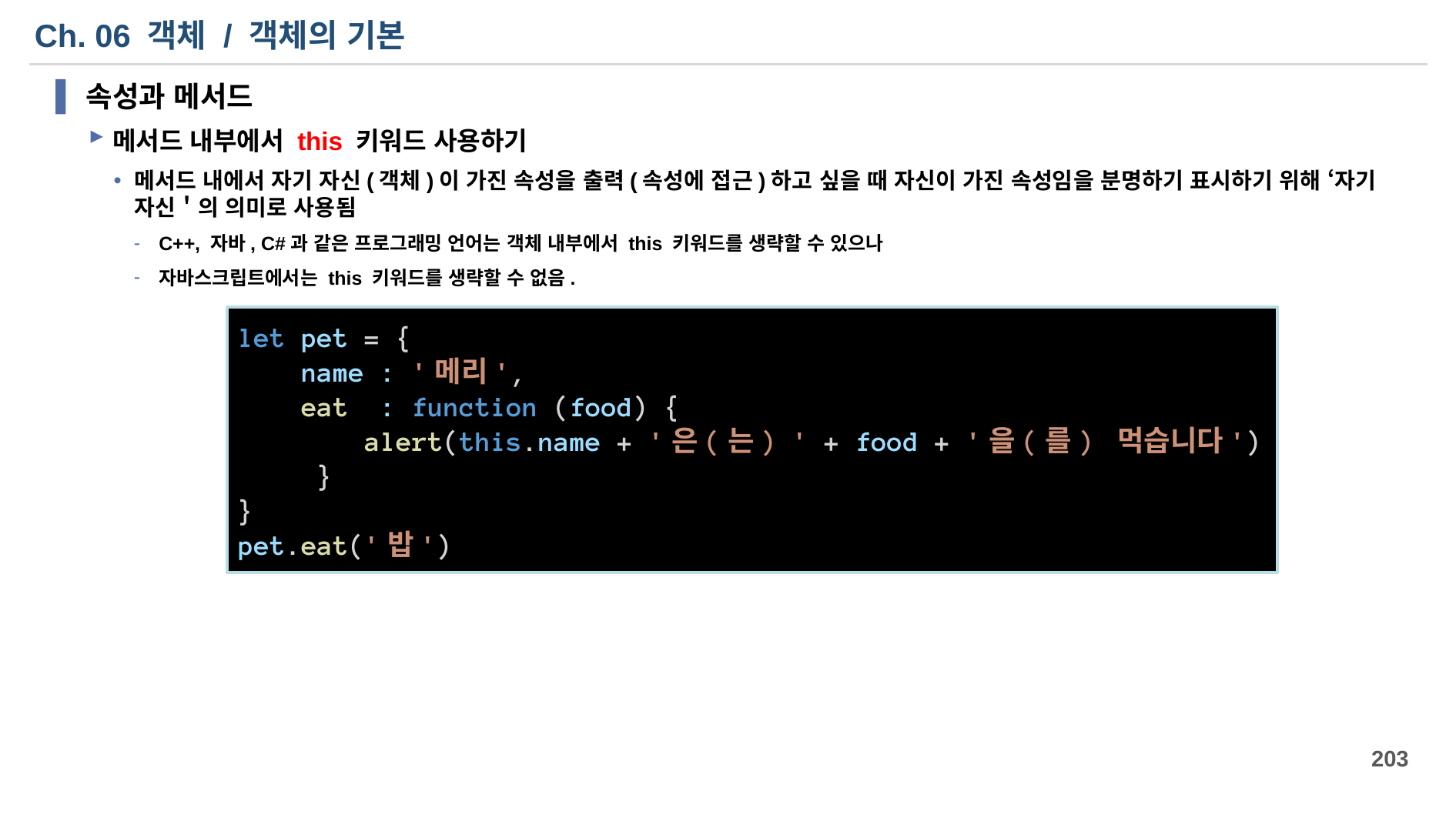

# Ch. 06 객체 / 객체의 기본
속성과 메서드
메서드 내부에서 this 키워드 사용하기
메서드 내에서 자기 자신(객체)이 가진 속성을 출력(속성에 접근)하고 싶을 때 자신이 가진 속성임을 분명하기 표시하기 위해 ‘자기 자신＇의 의미로 사용됨
C++, 자바, C#과 같은 프로그래밍 언어는 객체 내부에서 this 키워드를 생략할 수 있으나
자바스크립트에서는 this 키워드를 생략할 수 없음.

let pet = {
    name : '메리',
    eat  : function (food) {
        alert(this.name + '은(는) ' + food + '을(를) 먹습니다')
     }
}
pet.eat('밥')
203